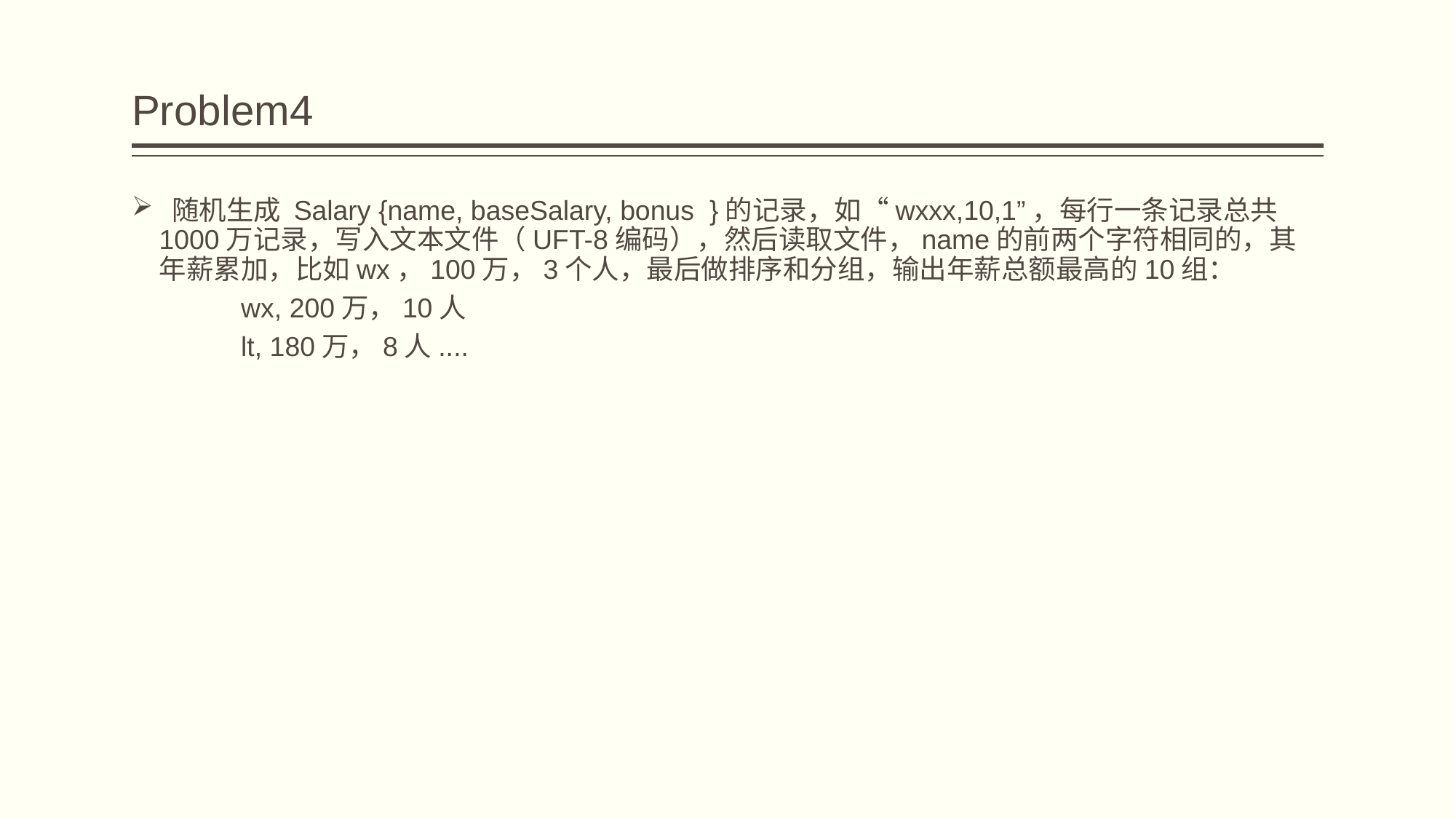

# Problem4
 随机生成 Salary {name, baseSalary, bonus  }的记录，如“wxxx,10,1”，每行一条记录总共1000万记录，写入文本文件（UFT-8编码），然后读取文件，name的前两个字符相同的，其年薪累加，比如wx，100万，3个人，最后做排序和分组，输出年薪总额最高的10组：
wx, 200万，10人
lt, 180万，8人....